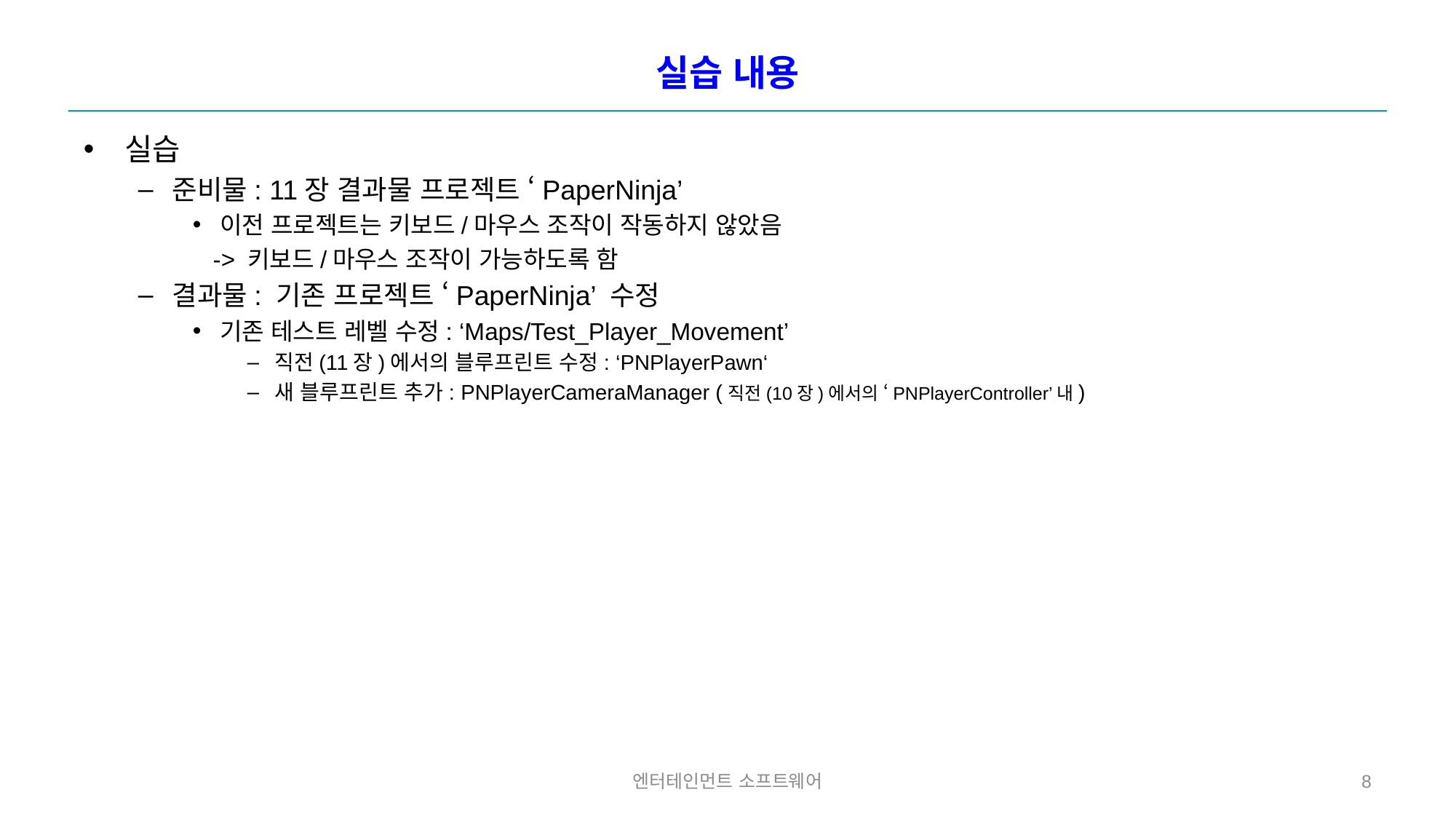

# 실습 내용
실습
준비물: 11장 결과물 프로젝트 ‘PaperNinja’
이전 프로젝트는 키보드/마우스 조작이 작동하지 않았음
   -> 키보드/마우스 조작이 가능하도록 함
결과물: 기존 프로젝트 ‘PaperNinja’ 수정
기존 테스트 레벨 수정: ‘Maps/Test_Player_Movement’
직전(11장)에서의 블루프린트 수정: ‘PNPlayerPawn‘
새 블루프린트 추가: PNPlayerCameraManager (직전(10장)에서의 ‘PNPlayerController’내)
엔터테인먼트 소프트웨어
8